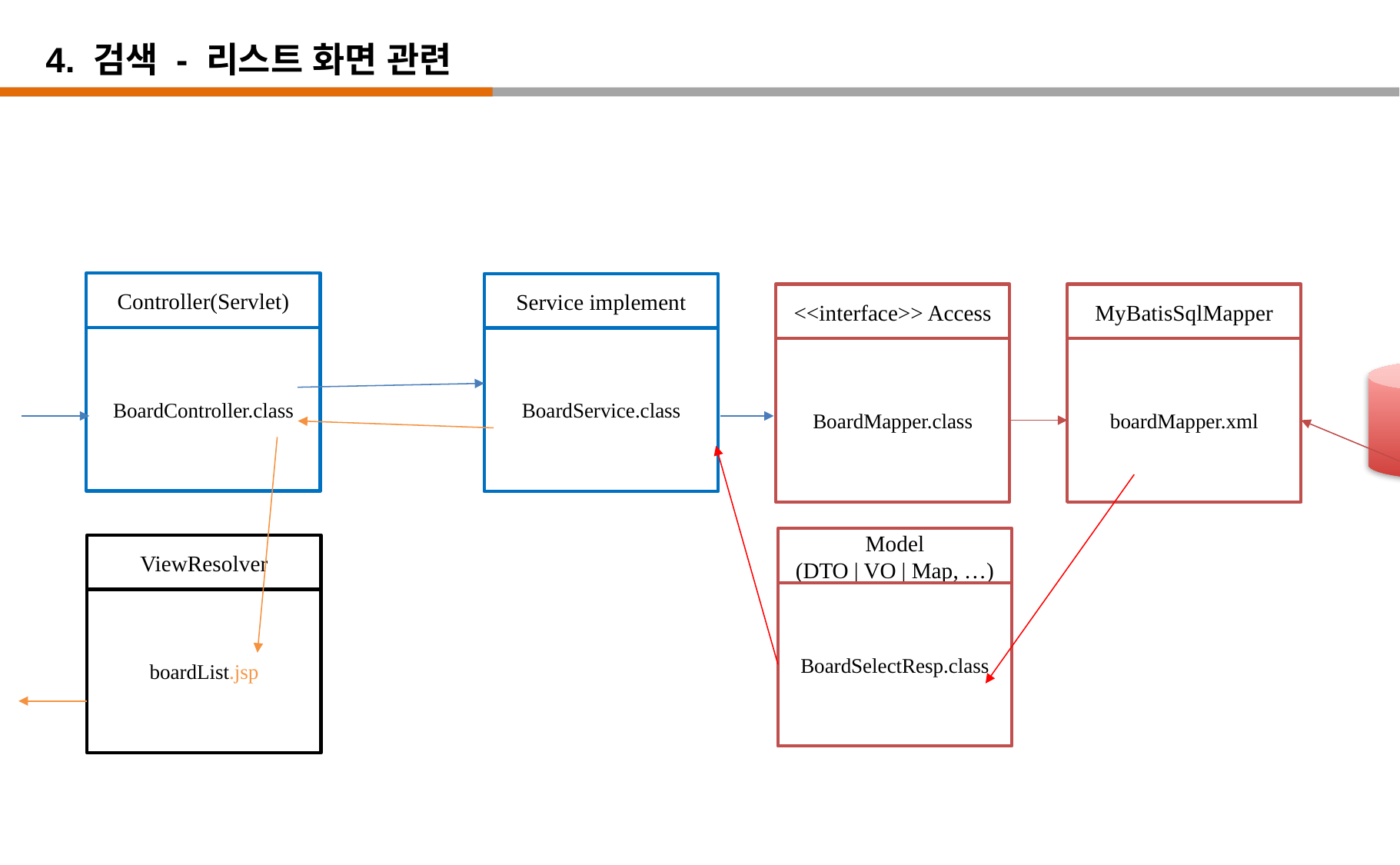

4. 검색 - 리스트 화면 관련

Controller(Servlet)
Service implement
<<interface>> Access
MyBatisSqlMapper
BoardController.class
BoardService.class
BoardMapper.class
boardMapper.xml
ES
Model
(DTO | VO | Map, …)
ViewResolver
BoardSelectResp.class
boardList.jsp